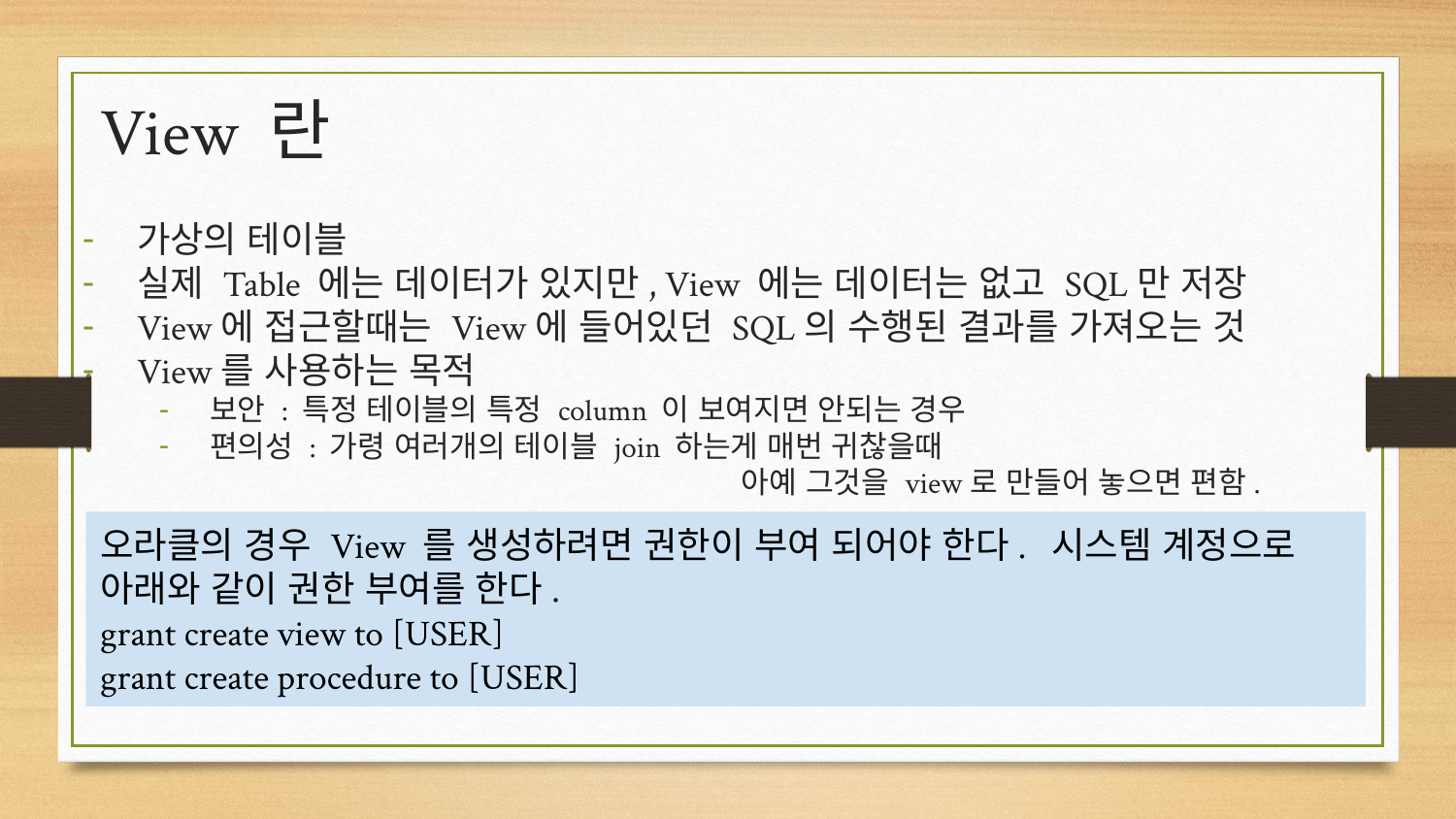

# View 란
가상의 테이블
실제 Table 에는 데이터가 있지만, View 에는 데이터는 없고 SQL만 저장
View에 접근할때는 View에 들어있던 SQL의 수행된 결과를 가져오는 것
View를 사용하는 목적
보안 : 특정 테이블의 특정 column 이 보여지면 안되는 경우
편의성 : 가령 여러개의 테이블 join 하는게 매번 귀찮을때
				아예 그것을 view로 만들어 놓으면 편함.
오라클의 경우 View 를 생성하려면 권한이 부여 되어야 한다.  시스템 계정으로 아래와 같이 권한 부여를 한다.
grant create view to [USER]
grant create procedure to [USER]